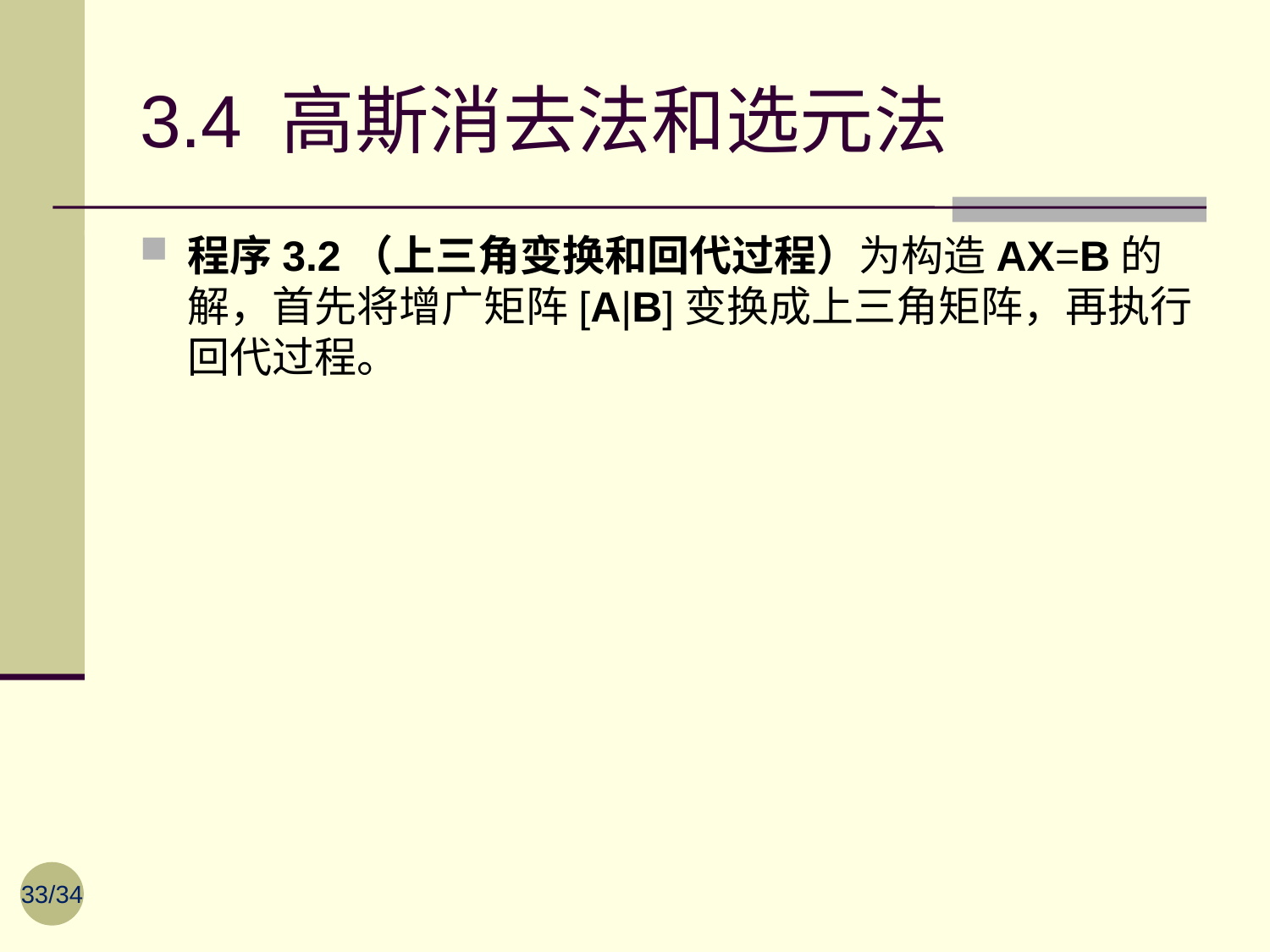

# 3.4 高斯消去法和选元法
程序3.2（上三角变换和回代过程）为构造AX=B的解，首先将增广矩阵[A|B]变换成上三角矩阵，再执行回代过程。